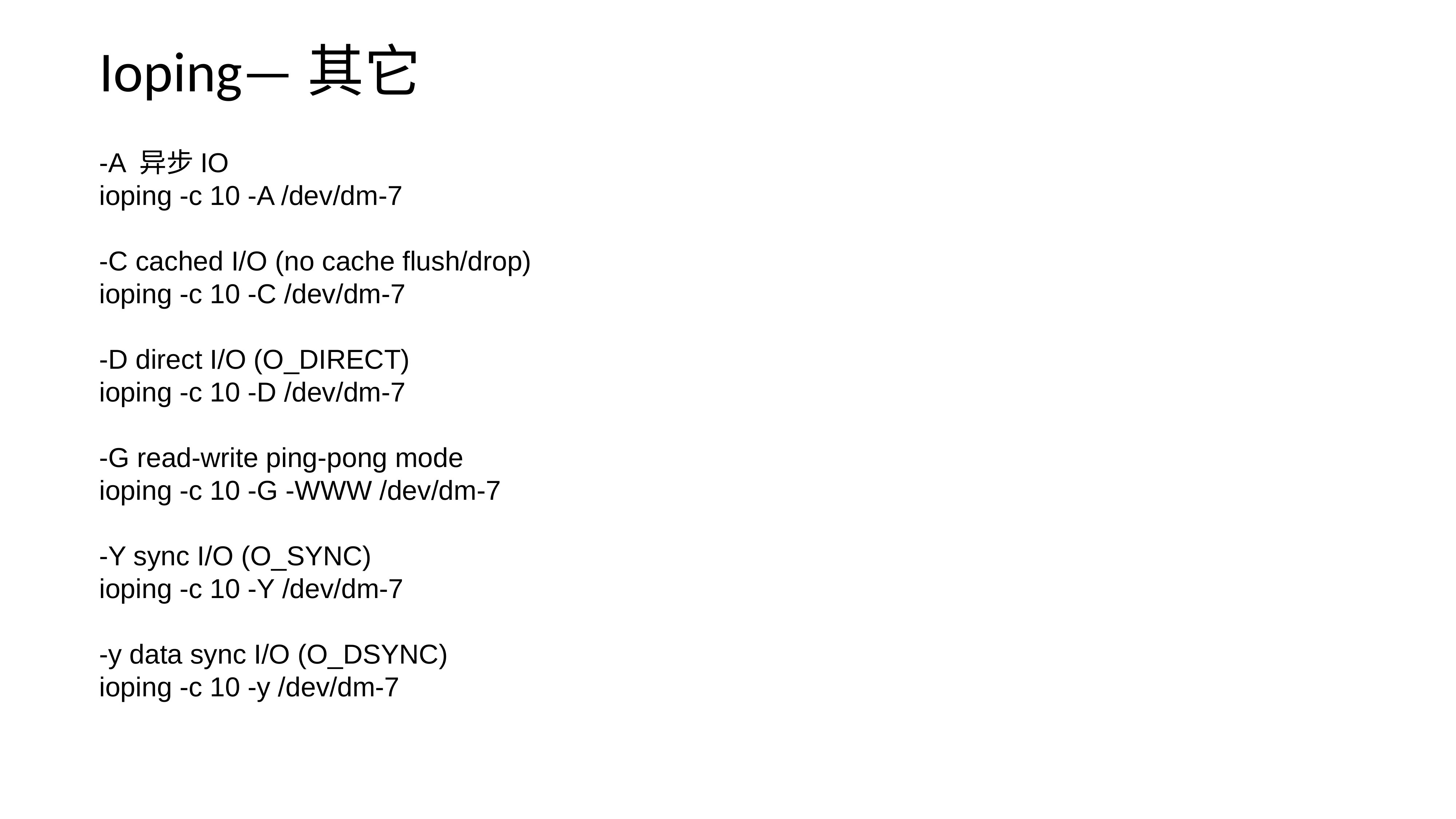

Ioping—其它
-A 异步IO
ioping -c 10 -A /dev/dm-7

-C cached I/O (no cache flush/drop)
ioping -c 10 -C /dev/dm-7

-D direct I/O (O_DIRECT)
ioping -c 10 -D /dev/dm-7

-G read-write ping-pong mode
ioping -c 10 -G -WWW /dev/dm-7

-Y sync I/O (O_SYNC)
ioping -c 10 -Y /dev/dm-7

-y data sync I/O (O_DSYNC)
ioping -c 10 -y /dev/dm-7